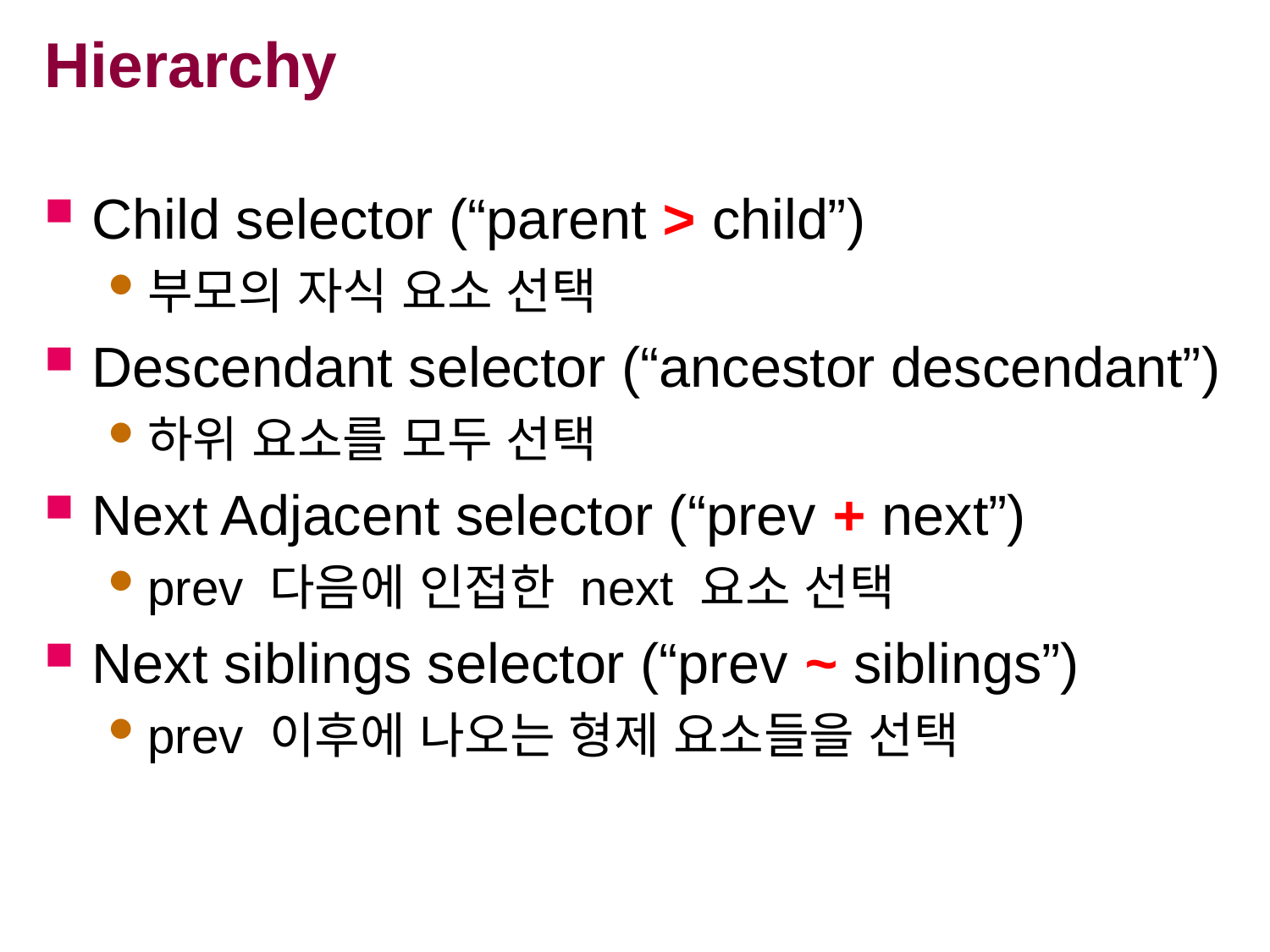

# Hierarchy
Child selector (“parent > child”)
부모의 자식 요소 선택
Descendant selector (“ancestor descendant”)
하위 요소를 모두 선택
Next Adjacent selector (“prev + next”)
prev 다음에 인접한 next 요소 선택
Next siblings selector (“prev ~ siblings”)
prev 이후에 나오는 형제 요소들을 선택